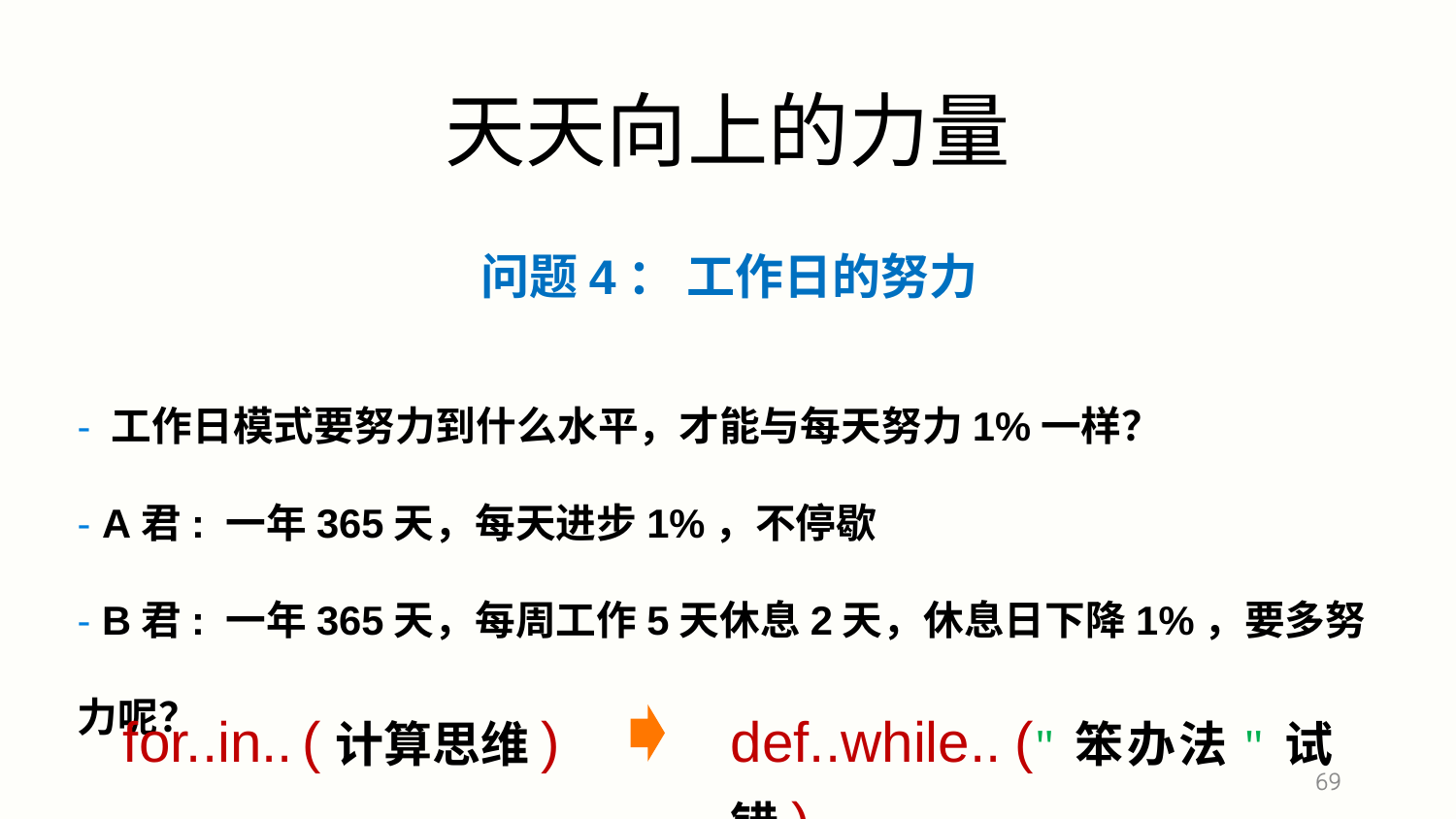

天天向上的力量
问题4： 工作日的努力
- 工作日模式要努力到什么水平，才能与每天努力1%一样？
- A君: 一年365天，每天进步1%，不停歇
- B君: 一年365天，每周工作5天休息2天，休息日下降1%，要多努力呢？
def..while.. ("笨办法"试错)
for..in.. (计算思维)

69